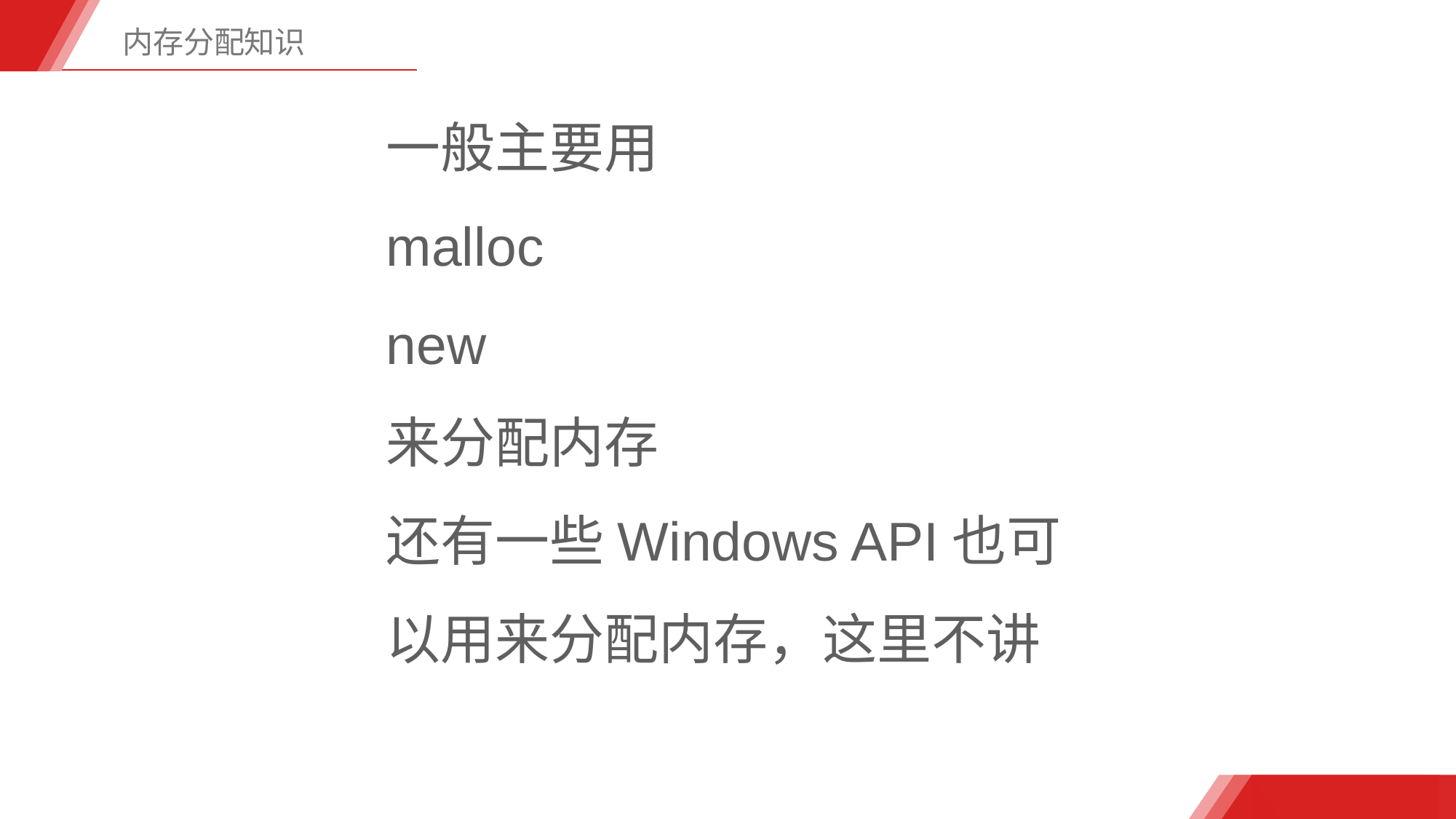

内存分配知识
一般主要用
malloc
new
来分配内存
还有一些Windows API也可以用来分配内存，这里不讲